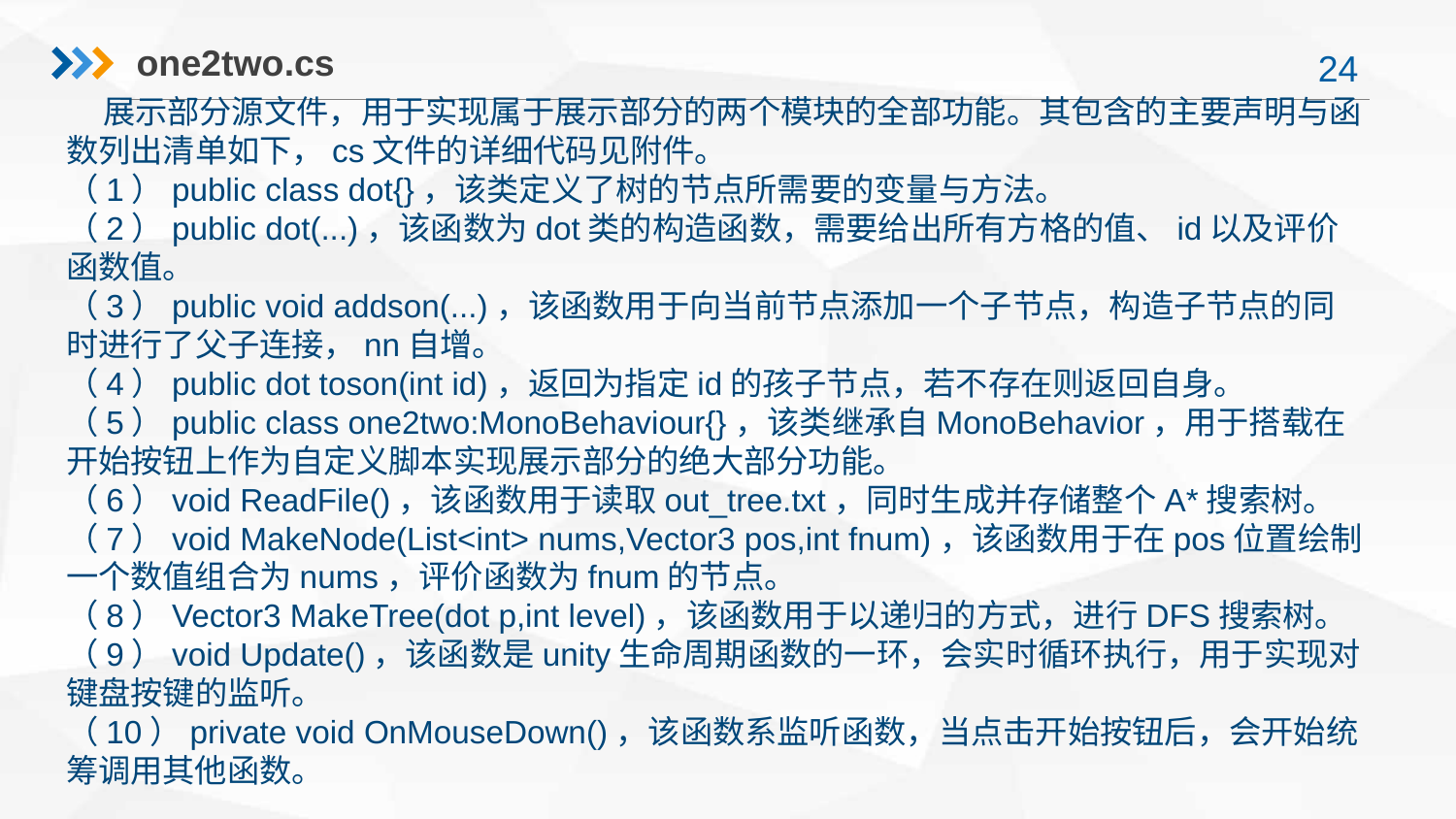

one2two.cs
    展示部分源文件，用于实现属于展示部分的两个模块的全部功能。其包含的主要声明与函数列出清单如下，cs文件的详细代码见附件。
（1）public class dot{}，该类定义了树的节点所需要的变量与方法。
（2）public dot(...)，该函数为dot类的构造函数，需要给出所有方格的值、id以及评价函数值。
（3）public void addson(...)，该函数用于向当前节点添加一个子节点，构造子节点的同时进行了父子连接，nn自增。
（4）public dot toson(int id)，返回为指定id的孩子节点，若不存在则返回自身。
（5）public class one2two:MonoBehaviour{}，该类继承自MonoBehavior，用于搭载在开始按钮上作为自定义脚本实现展示部分的绝大部分功能。
（6）void ReadFile()，该函数用于读取out_tree.txt，同时生成并存储整个A*搜索树。
（7）void MakeNode(List<int> nums,Vector3 pos,int fnum)，该函数用于在pos位置绘制一个数值组合为nums，评价函数为fnum的节点。
（8）Vector3 MakeTree(dot p,int level)，该函数用于以递归的方式，进行DFS搜索树。
（9）void Update()，该函数是unity生命周期函数的一环，会实时循环执行，用于实现对键盘按键的监听。
（10）private void OnMouseDown()，该函数系监听函数，当点击开始按钮后，会开始统筹调用其他函数。